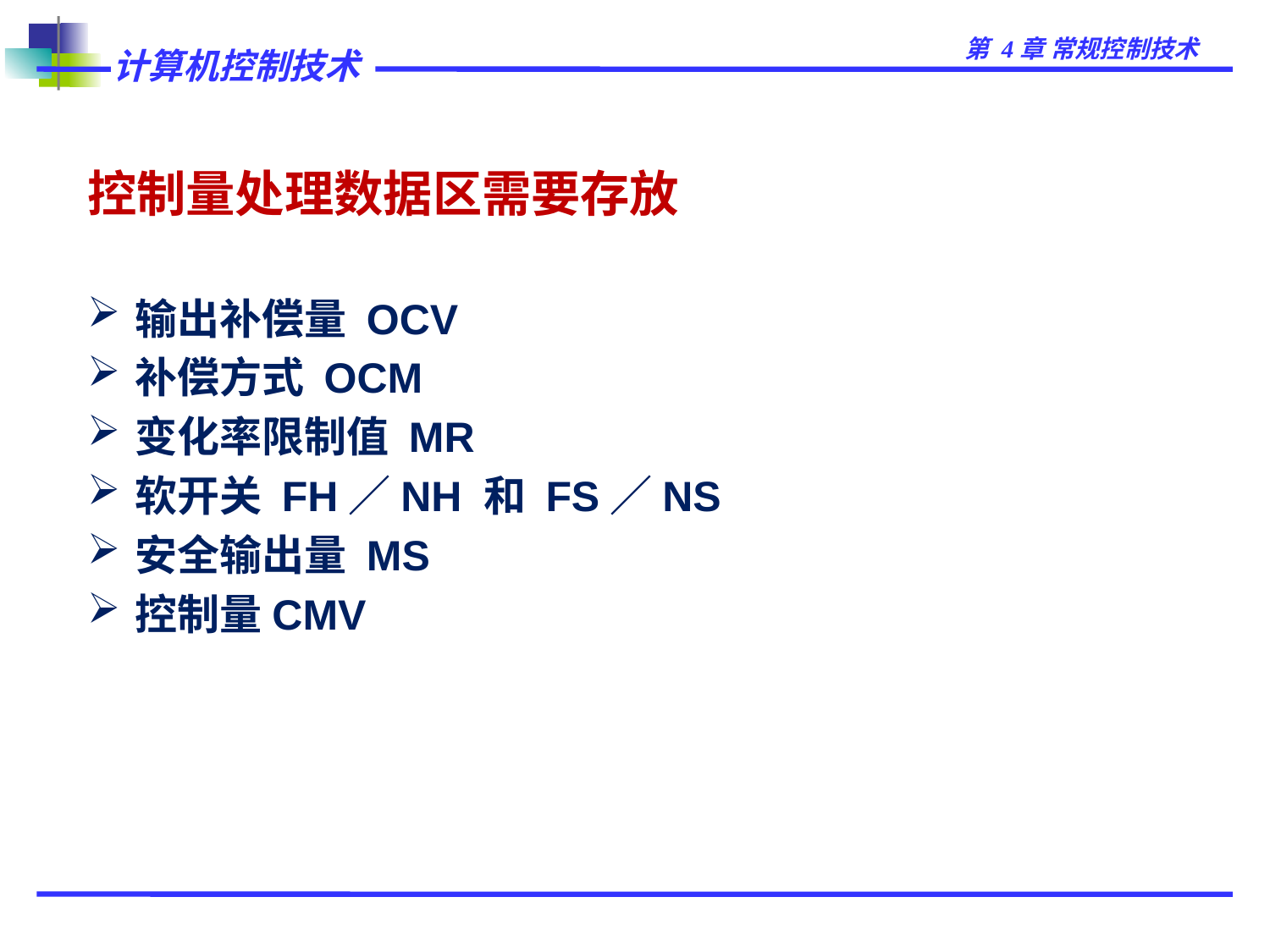

# 控制量处理数据区需要存放
输出补偿量 OCV
补偿方式 OCM
变化率限制值 MR
软开关 FH／NH 和 FS／NS
安全输出量 MS
控制量CMV